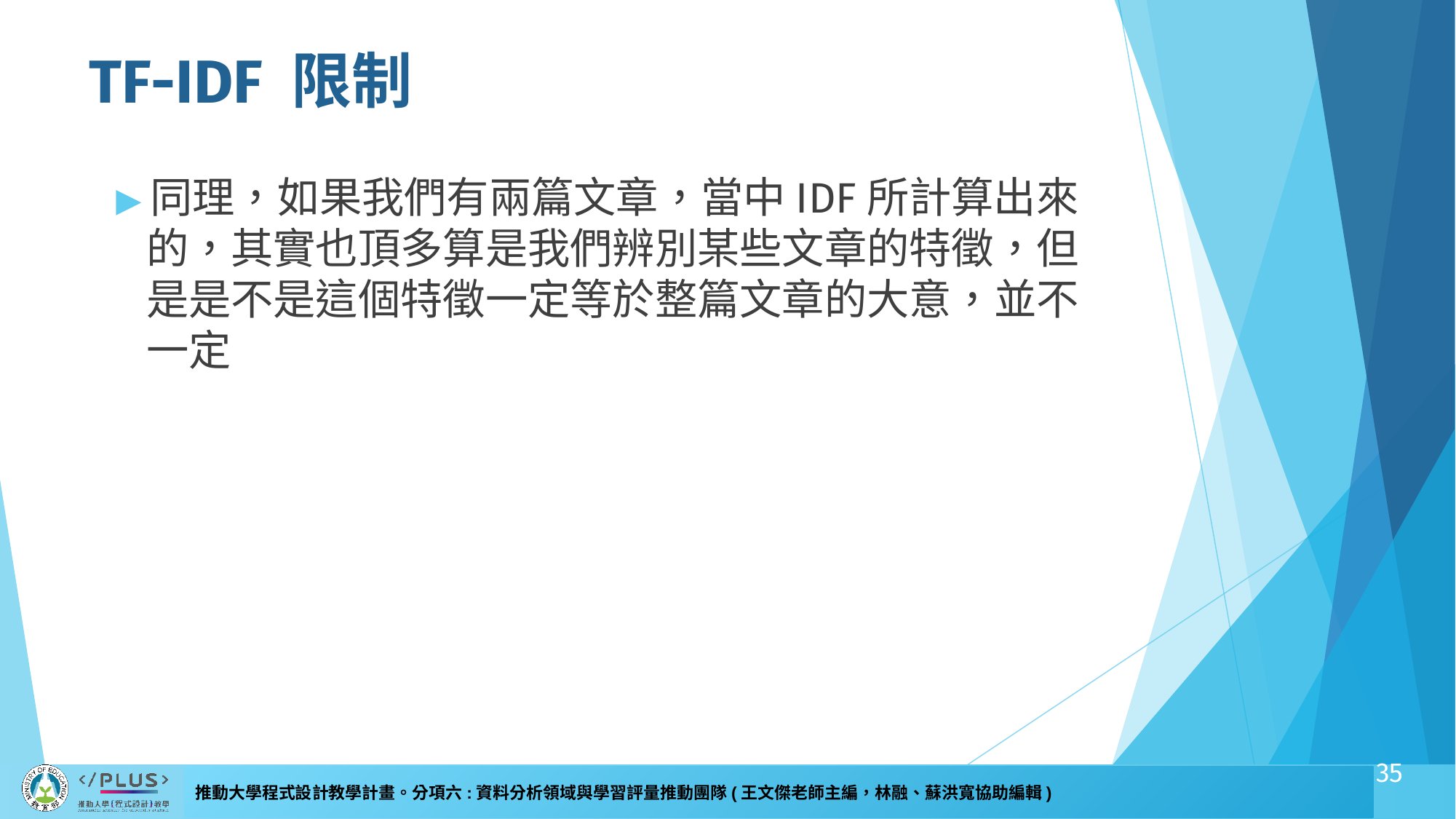

# TF-IDF 限制
同理，如果我們有兩篇文章，當中IDF所計算出來的，其實也頂多算是我們辨別某些文章的特徵，但是是不是這個特徵一定等於整篇文章的大意，並不一定

35